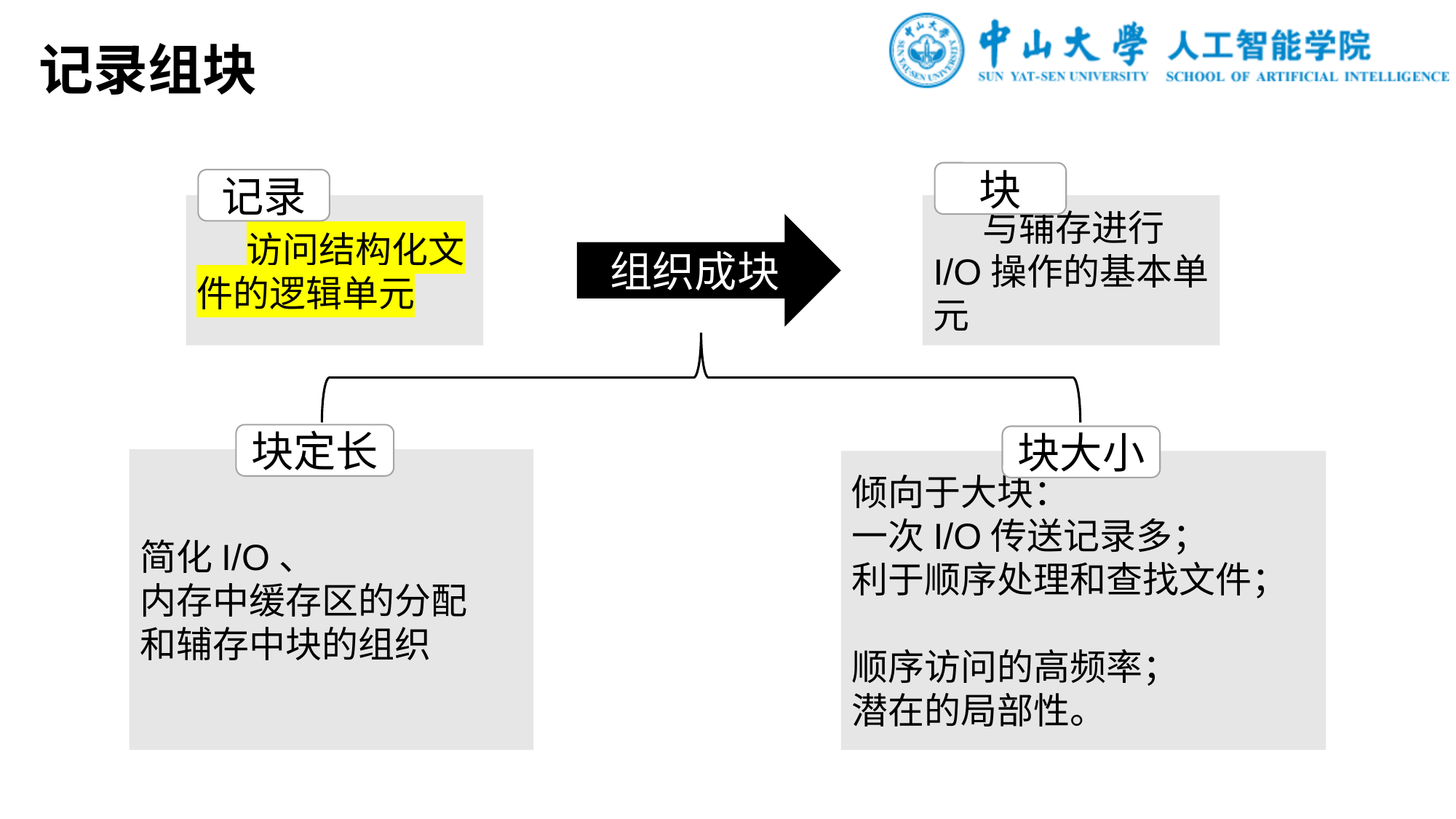

记录组块
块
记录
     访问结构化文件的逻辑单元
     与辅存进行I/O操作的基本单元
组织成块
块定长
块大小
简化I/O、
内存中缓存区的分配
和辅存中块的组织
倾向于大块：
一次I/O传送记录多；
利于顺序处理和查找文件；

顺序访问的高频率；
潜在的局部性。